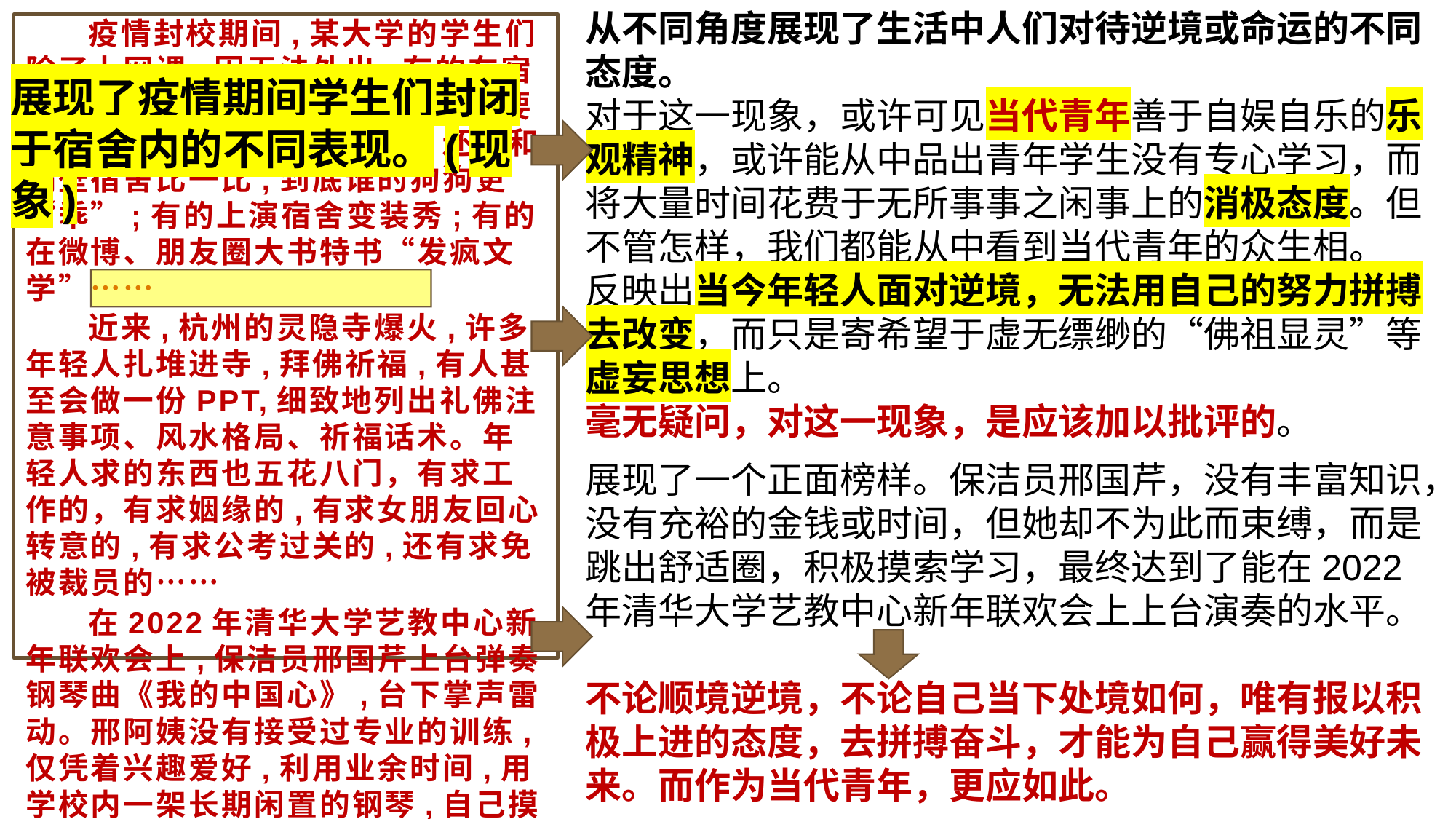

从不同角度展现了生活中人们对待逆境或命运的不同态度。
对于这一现象，或许可见当代青年善于自娱自乐的乐观精神，或许能从中品出青年学生没有专心学习，而将大量时间花费于无所事事之闲事上的消极态度。但不管怎样，我们都能从中看到当代青年的众生相。
反映出当今年轻人面对逆境，无法用自己的努力拼搏去改变，而只是寄希望于虚无缥缈的“佛祖显灵”等虚妄思想上。
毫无疑问，对这一现象，是应该加以批评的。

展现了一个正面榜样。保洁员邢国芹，没有丰富知识，没有充裕的金钱或时间，但她却不为此而束缚，而是跳出舒适圈，积极摸索学习，最终达到了能在2022年清华大学艺教中心新年联欢会上上台演奏的水平。

不论顺境逆境，不论自己当下处境如何，唯有报以积极上进的态度，去拼搏奋斗，才能为自己赢得美好未来。而作为当代青年，更应如此。
      疫情封校期间,某大学的学生们除了上网课,因无法外出,有的在宿舍养“狗”,明明是纸箱做的,也要像模像样地配上食盆、狗粮,还要和隔壁宿舍比一比,到底谁的狗狗更“乖”;有的上演宿舍变装秀;有的在微博、朋友圈大书特书“发疯文学”……
      近来,杭州的灵隐寺爆火,许多年轻人扎堆进寺,拜佛祈福,有人甚至会做一份PPT,细致地列出礼佛注意事项、风水格局、祈福话术。年轻人求的东西也五花八门，有求工作的，有求姻缘的,有求女朋友回心转意的,有求公考过关的,还有求免被裁员的……
      在2022年清华大学艺教中心新年联欢会上,保洁员邢国芹上台弹奏钢琴曲《我的中国心》,台下掌声雷动。邢阿姨没有接受过专业的训练,仅凭着兴趣爱好,利用业余时间,用学校内一架长期闲置的钢琴,自己摸索,自己练习,终于有了今天的成功。

#
展现了疫情期间学生们封闭于宿舍内的不同表现。(现象)